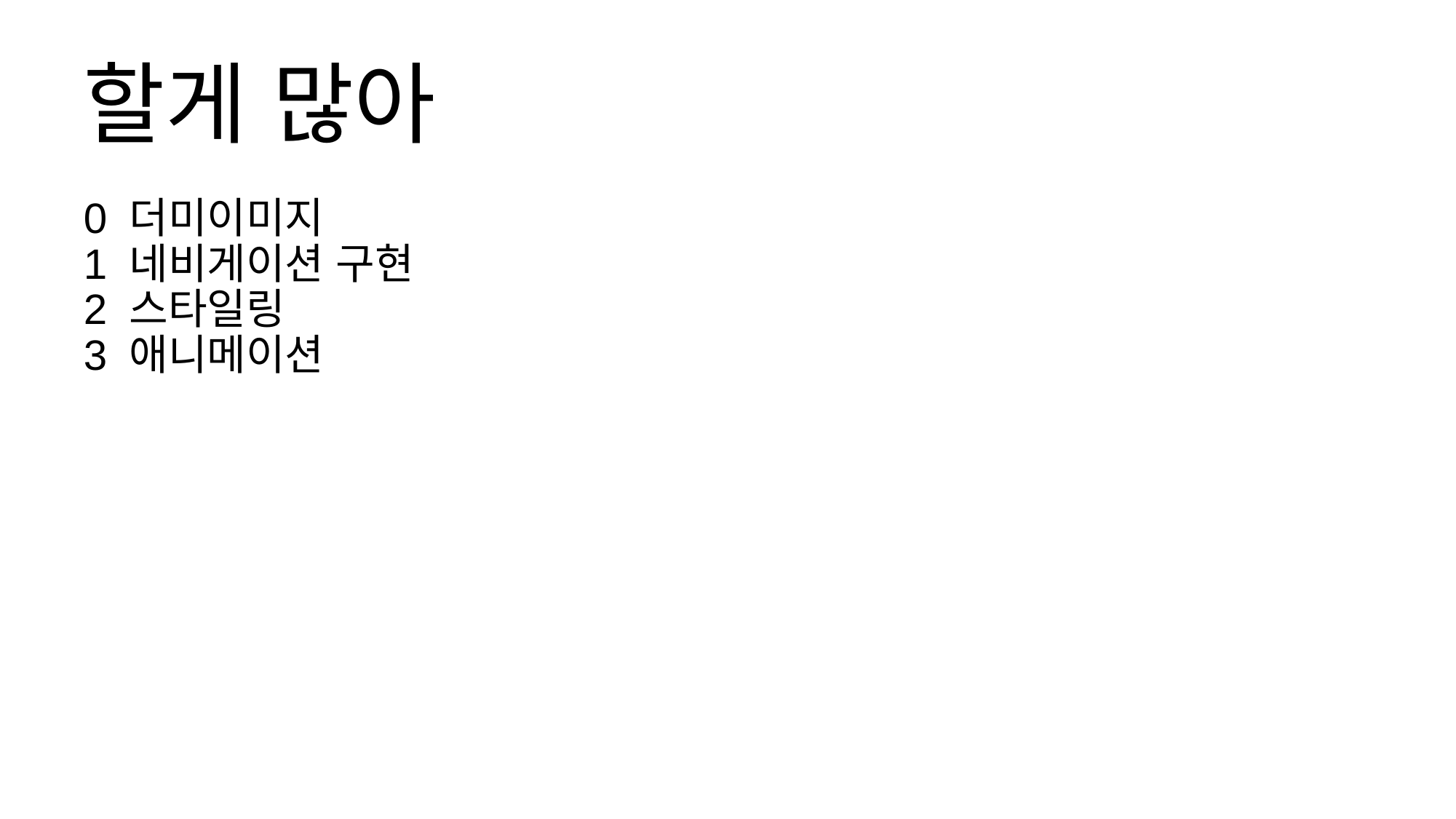

# 할게 많아
0 더미이미지
1 네비게이션 구현
2 스타일링
3 애니메이션